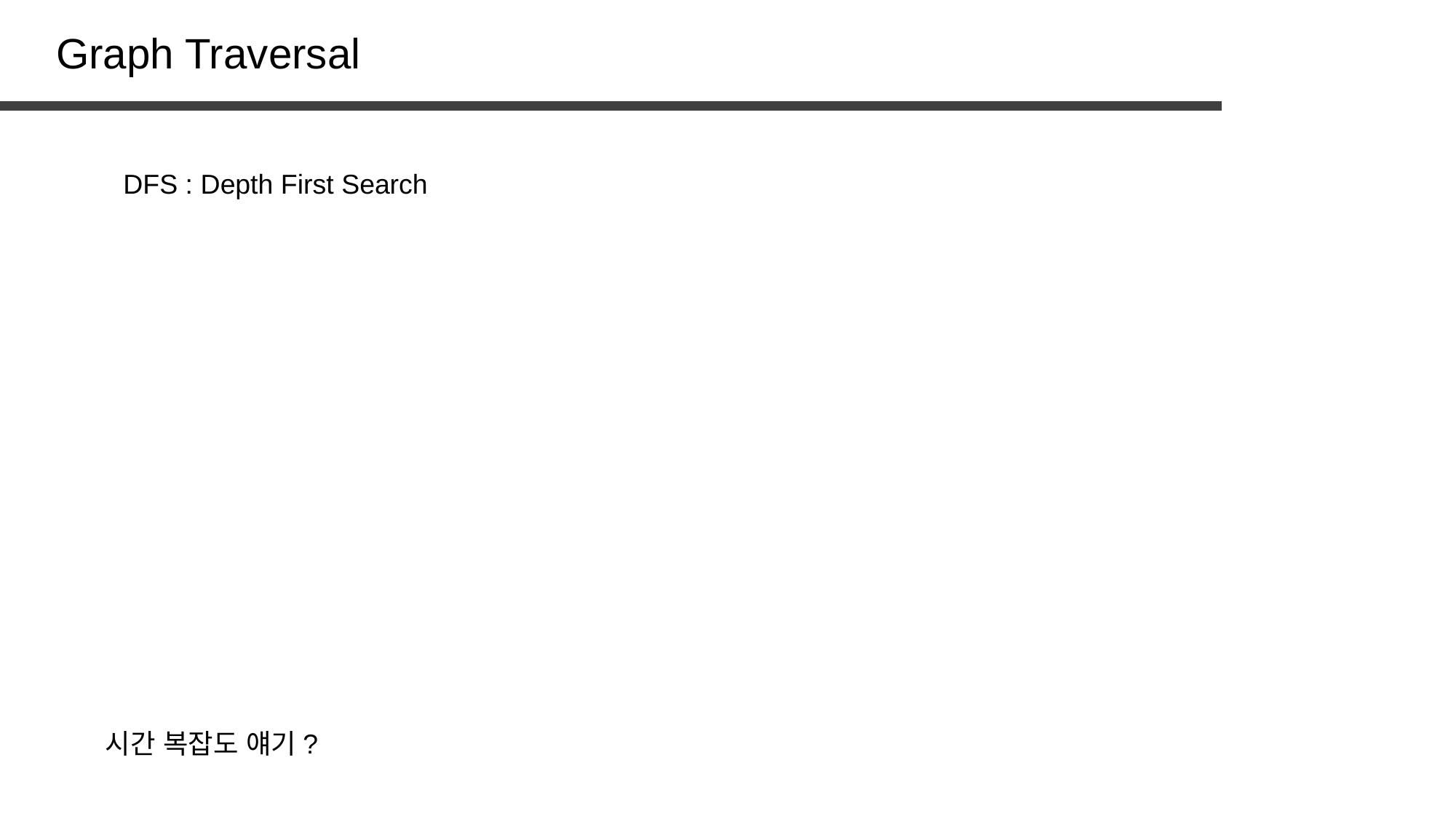

Graph Traversal
DFS : Depth First Search
시간 복잡도 얘기?